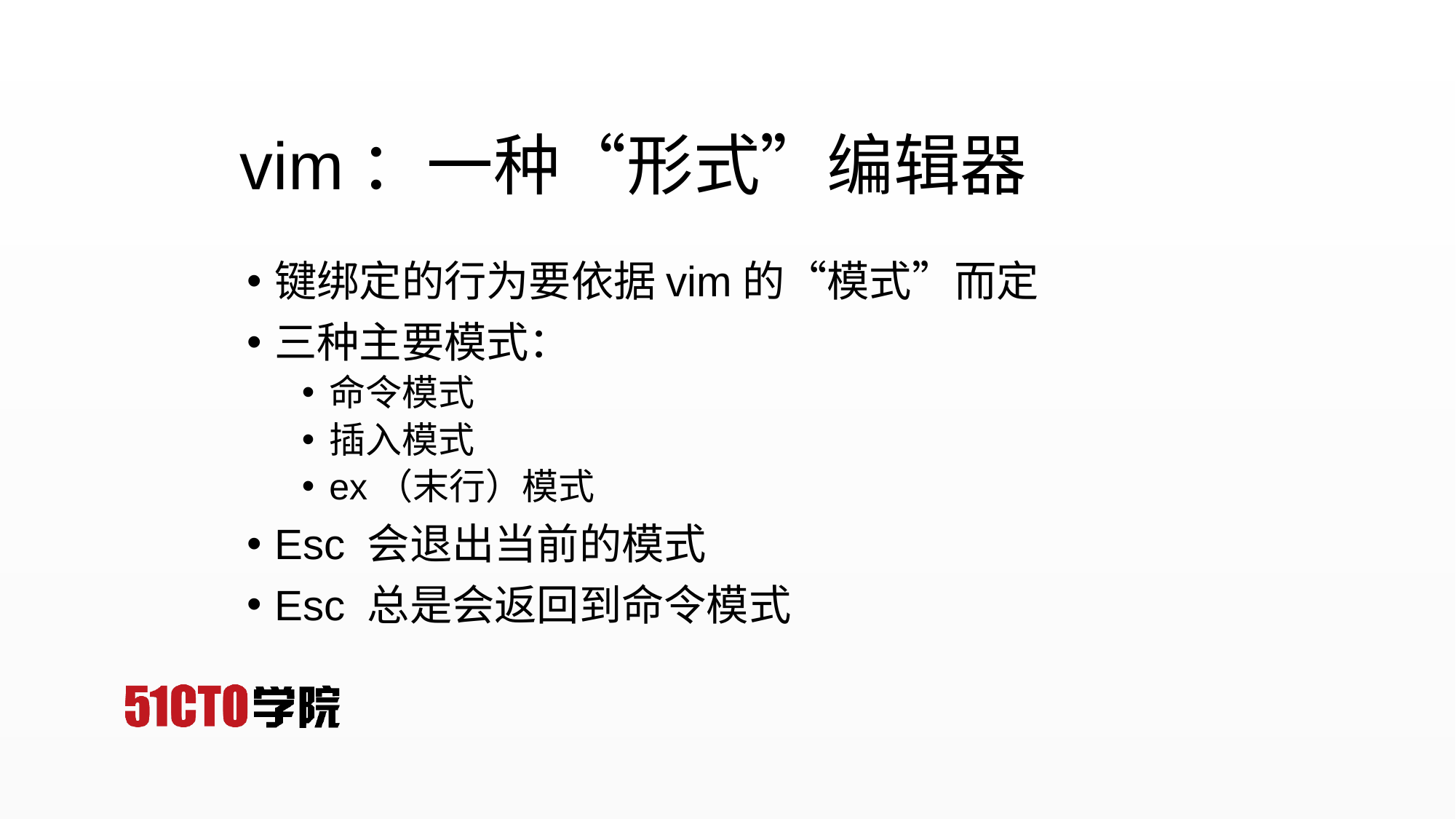

# vim：一种“形式”编辑器
键绑定的行为要依据vim的“模式”而定
三种主要模式：
命令模式
插入模式
ex（末行）模式
Esc 会退出当前的模式
Esc 总是会返回到命令模式